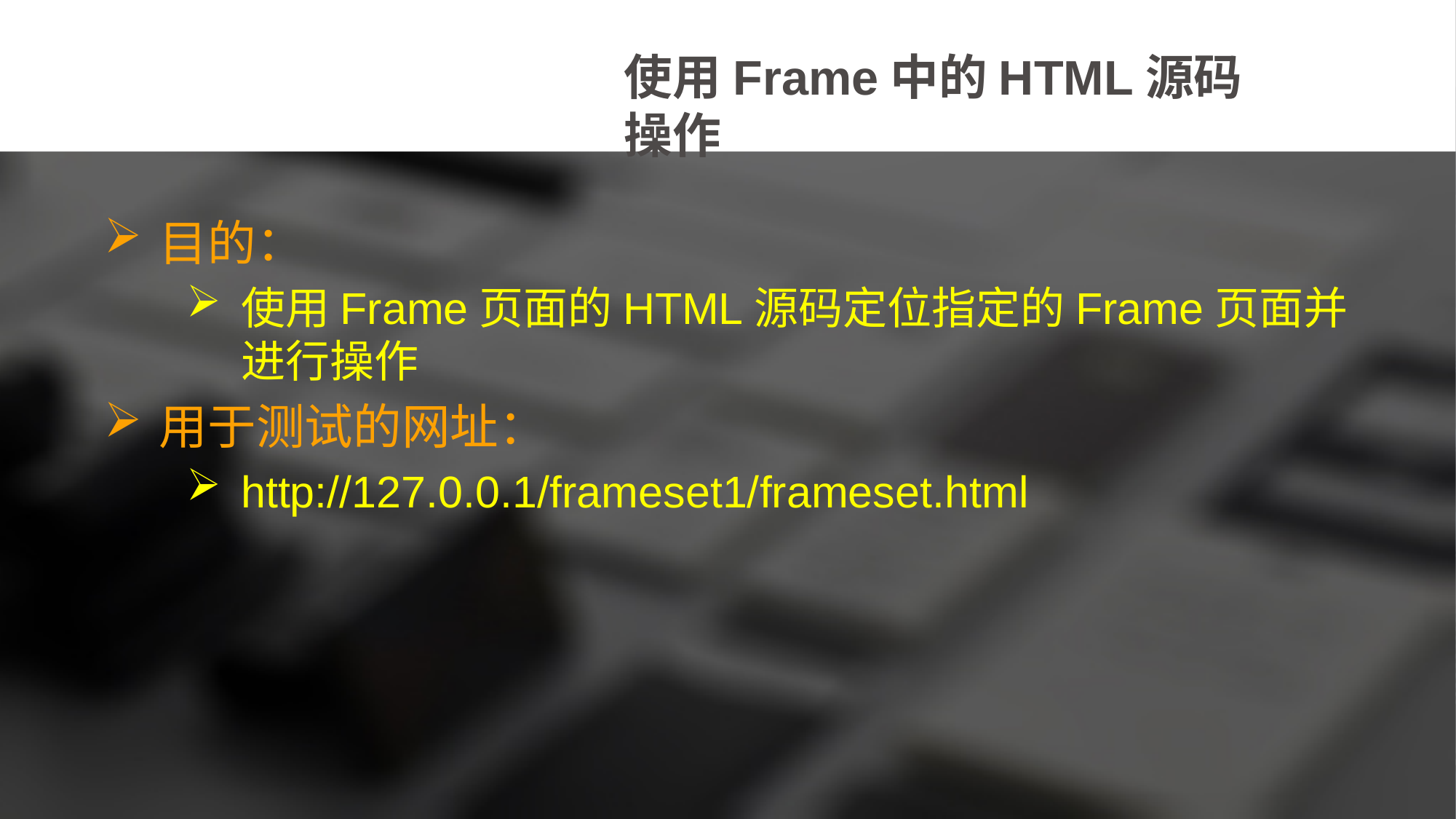

使用Frame中的HTML源码操作
目的：
使用Frame页面的HTML源码定位指定的Frame页面并进行操作
用于测试的网址：
http://127.0.0.1/frameset1/frameset.html